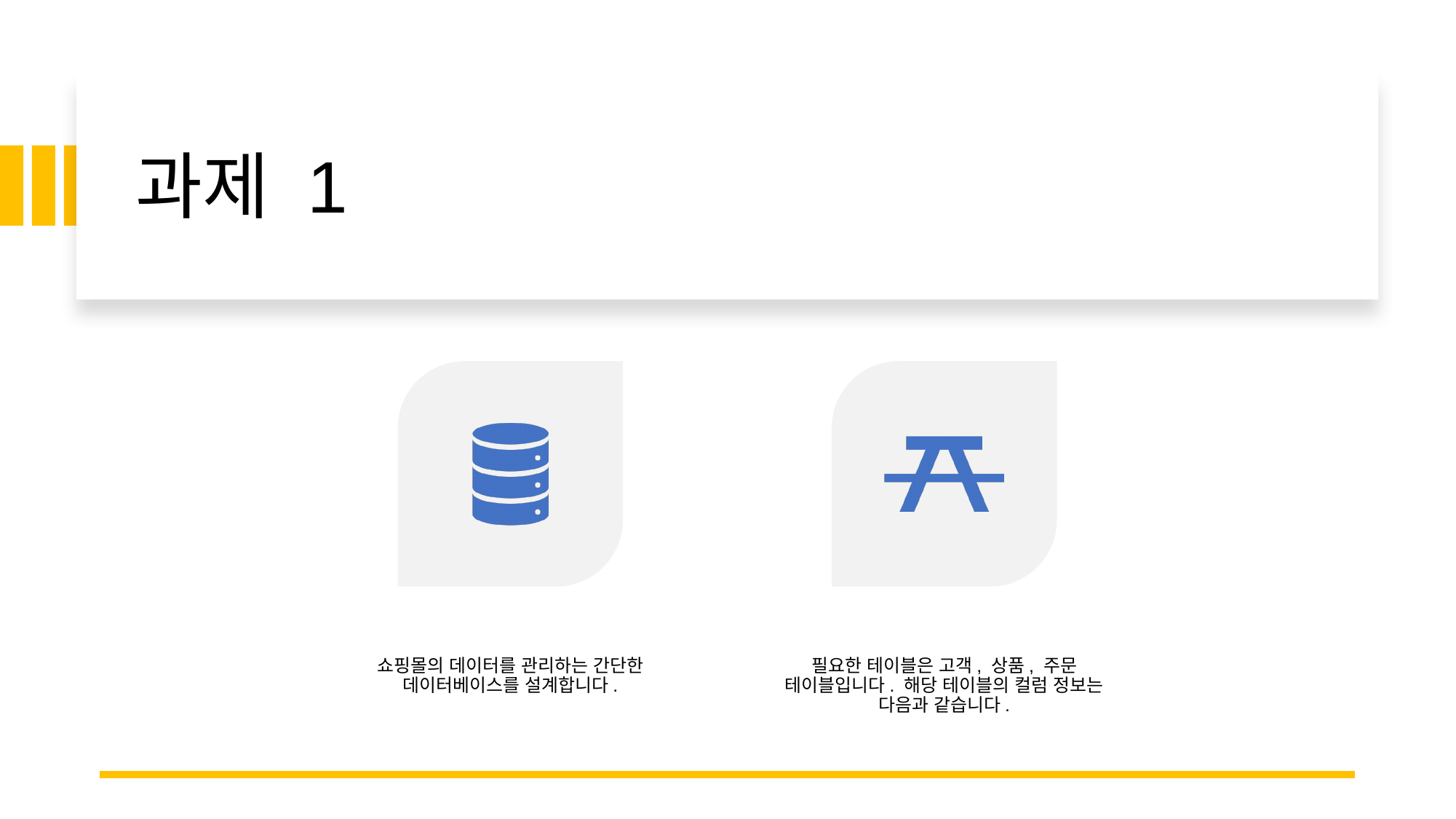

# 과제 1

쇼핑몰의 데이터를 관리하는 간단한 데이터베이스를 설계합니다.
필요한 테이블은 고객, 상품, 주문 테이블입니다. 해당 테이블의 컬럼 정보는 다음과 같습니다.